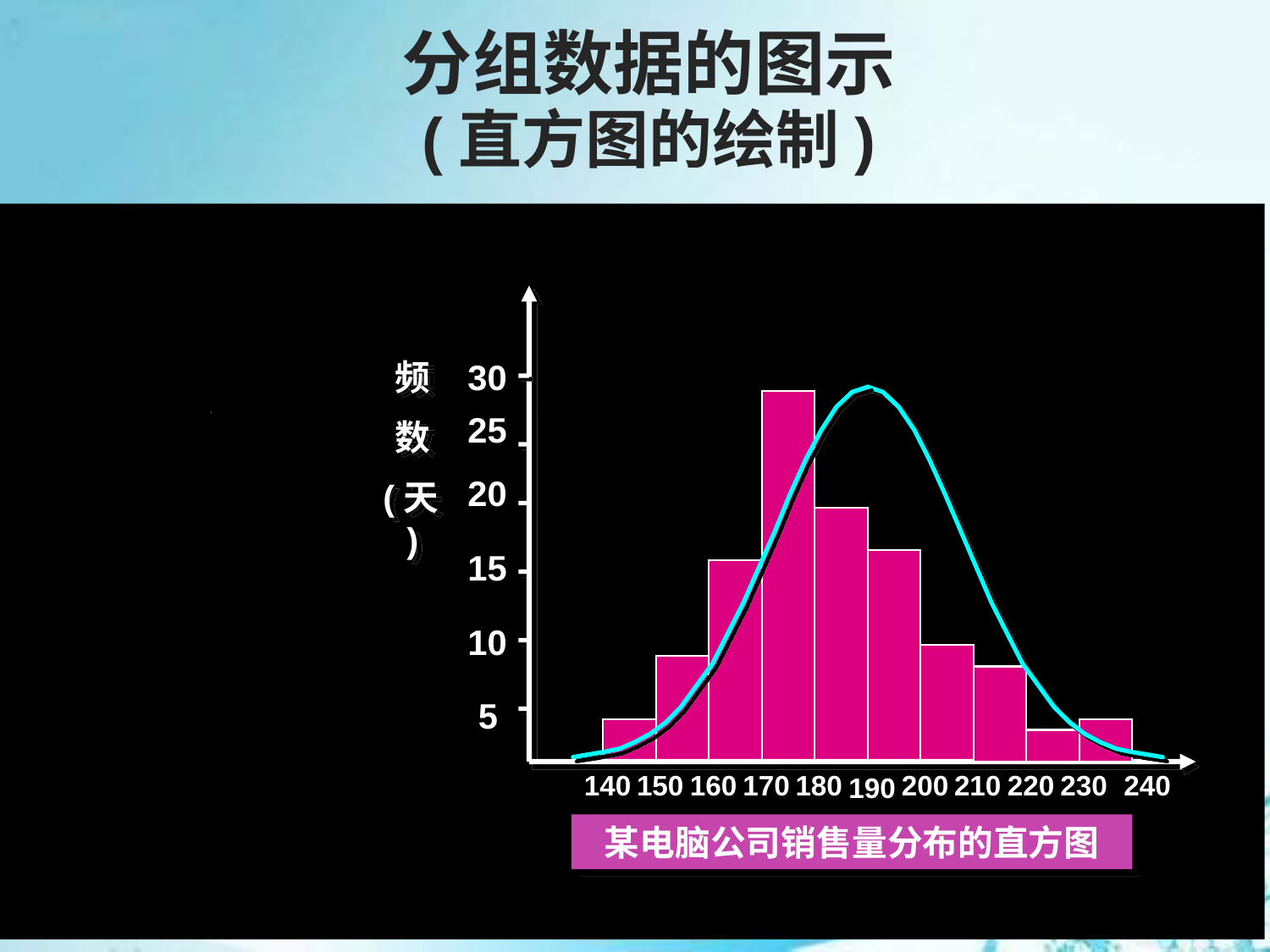

# 分组数据的图示 (直方图的绘制)

30
25
20
15
10
5
频
数
(天)

180

190

200

170

210

160

220

140
150

240

230
某电脑公司销售量分布的直方图